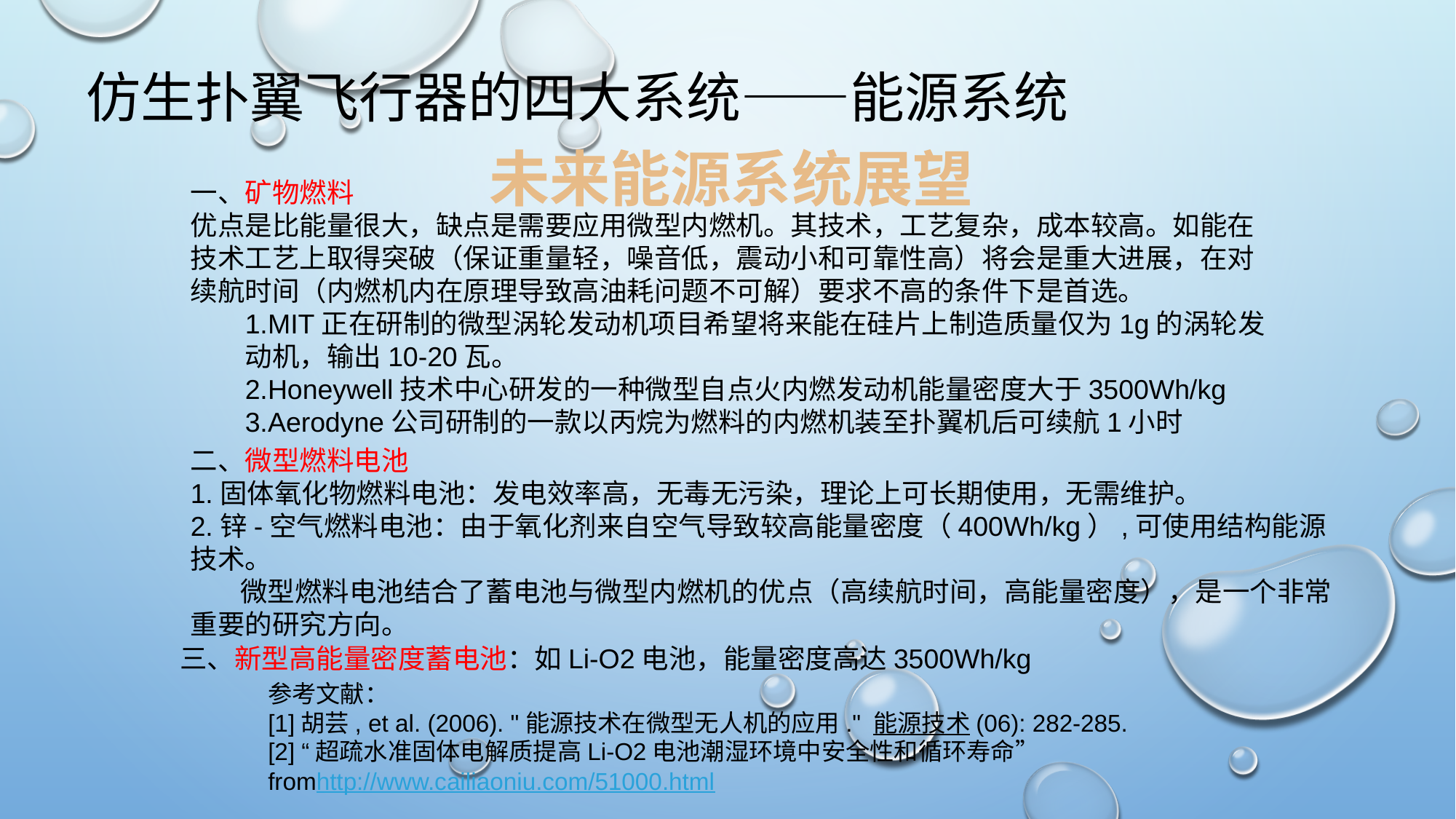

仿生扑翼飞行器的四大系统——能源系统
未来能源系统展望
一、矿物燃料
优点是比能量很大，缺点是需要应用微型内燃机。其技术，工艺复杂，成本较高。如能在技术工艺上取得突破（保证重量轻，噪音低，震动小和可靠性高）将会是重大进展，在对续航时间（内燃机内在原理导致高油耗问题不可解）要求不高的条件下是首选。
1.MIT正在研制的微型涡轮发动机项目希望将来能在硅片上制造质量仅为1g的涡轮发动机，输出10-20瓦。
2.Honeywell技术中心研发的一种微型自点火内燃发动机能量密度大于3500Wh/kg
3.Aerodyne公司研制的一款以丙烷为燃料的内燃机装至扑翼机后可续航1小时

二、微型燃料电池
1.固体氧化物燃料电池：发电效率高，无毒无污染，理论上可长期使用，无需维护。
2.锌-空气燃料电池：由于氧化剂来自空气导致较高能量密度（400Wh/kg）,可使用结构能源技术。
       微型燃料电池结合了蓄电池与微型内燃机的优点（高续航时间，高能量密度），是一个非常重要的研究方向。
三、新型高能量密度蓄电池：如Li-O2电池，能量密度高达3500Wh/kg
参考文献：
[1]胡芸, et al. (2006). "能源技术在微型无人机的应用." 能源技术(06): 282-285.
[2] “超疏水准固体电解质提高Li-O2电池潮湿环境中安全性和循环寿命”
fromhttp://www.cailiaoniu.com/51000.html